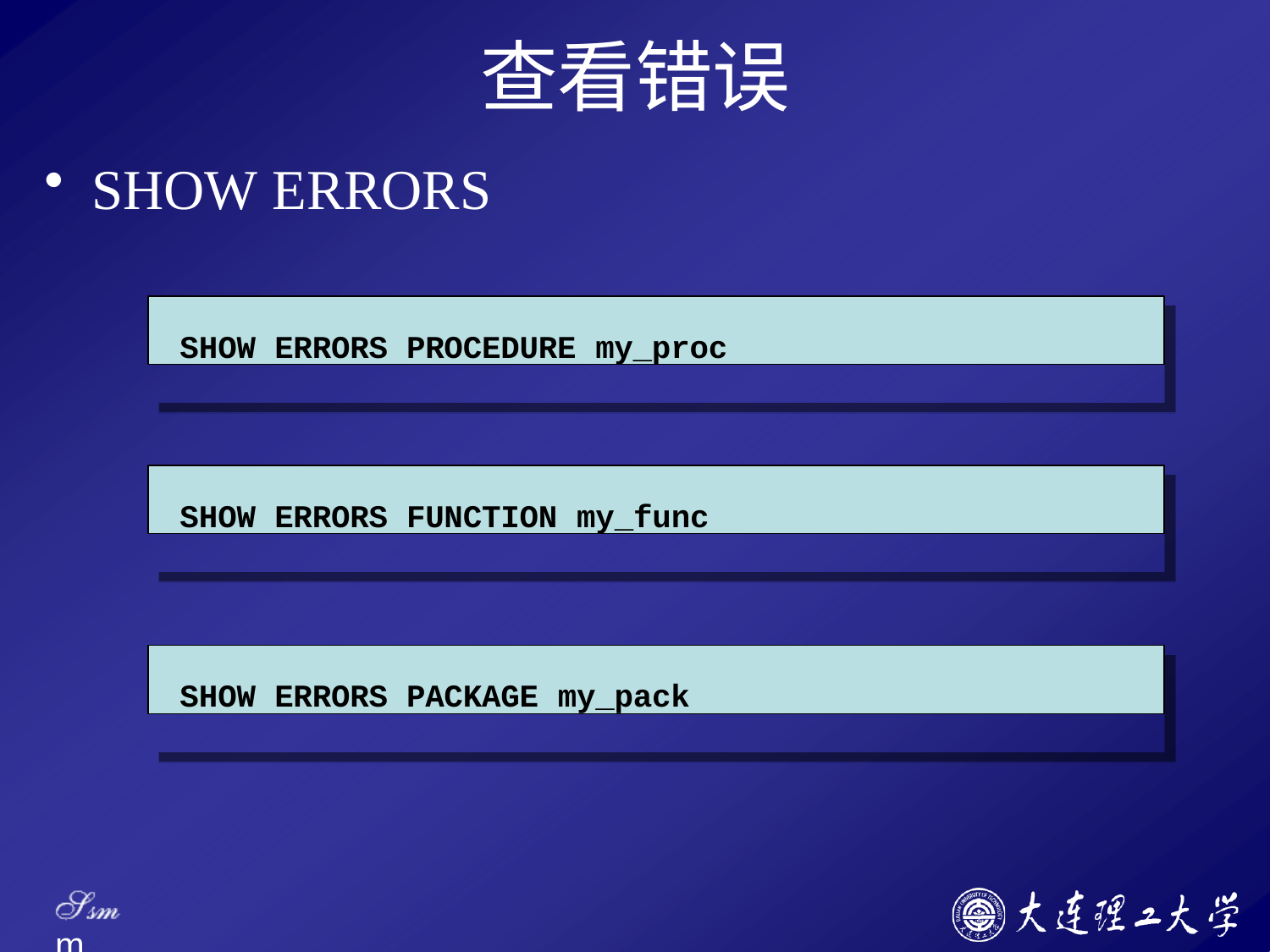

# 查看错误
SHOW ERRORS
SHOW ERRORS PROCEDURE my_proc

SHOW ERRORS FUNCTION my_func

SHOW ERRORS PACKAGE my_pack

Ssm